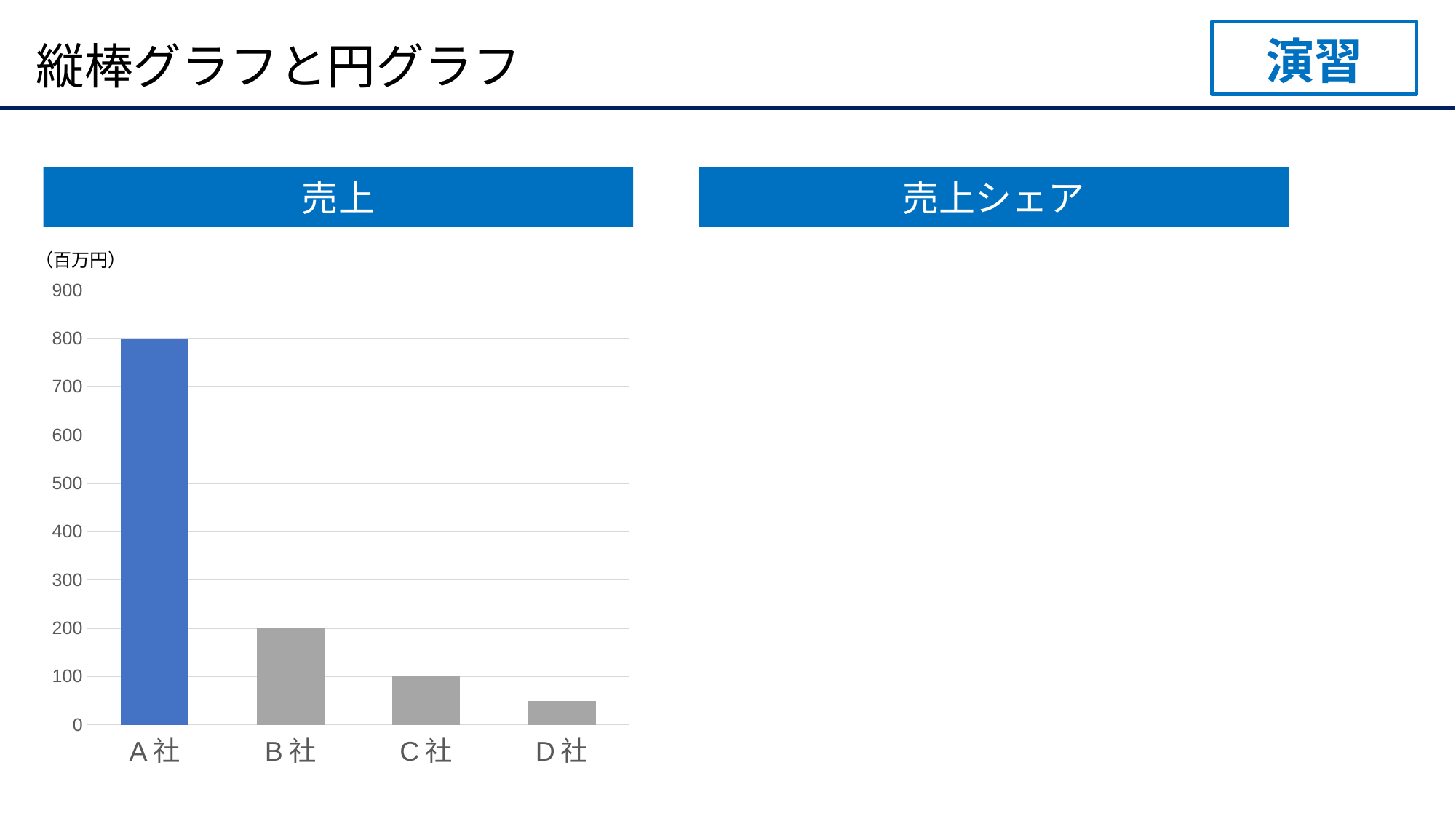

演習
# 縦棒グラフと円グラフ
売上
売上シェア
（百万円）

### Chart

| Category | 売上 |
|---|---|
| A社 | 800.0 |
| B社 | 200.0 |
| C社 | 100.0 |
| D社 | 50.0 |